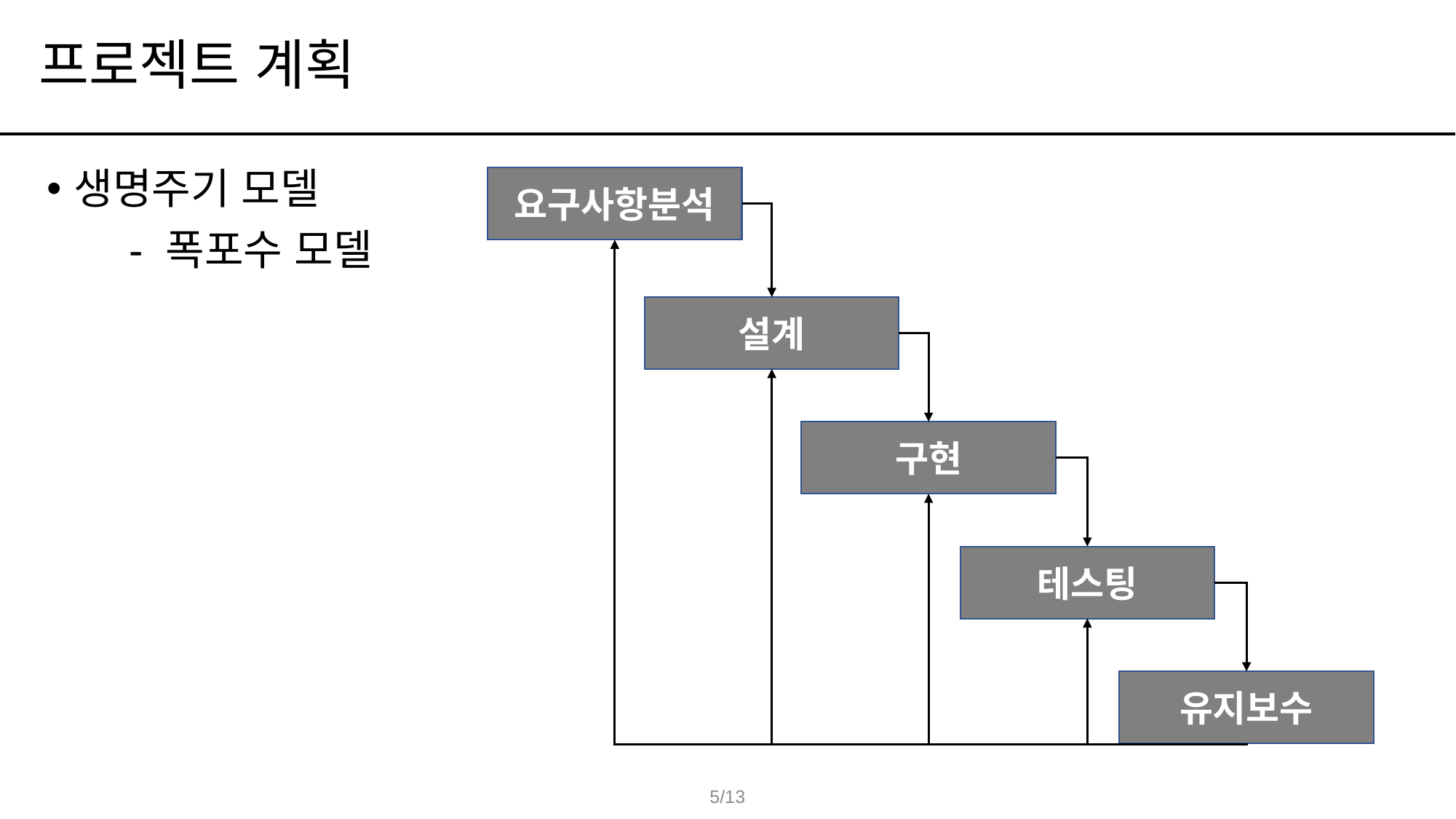

# 프로젝트 계획
생명주기 모델
       - 폭포수 모델
요구사항분석
설계
구현
테스팅
유지보수
5/13